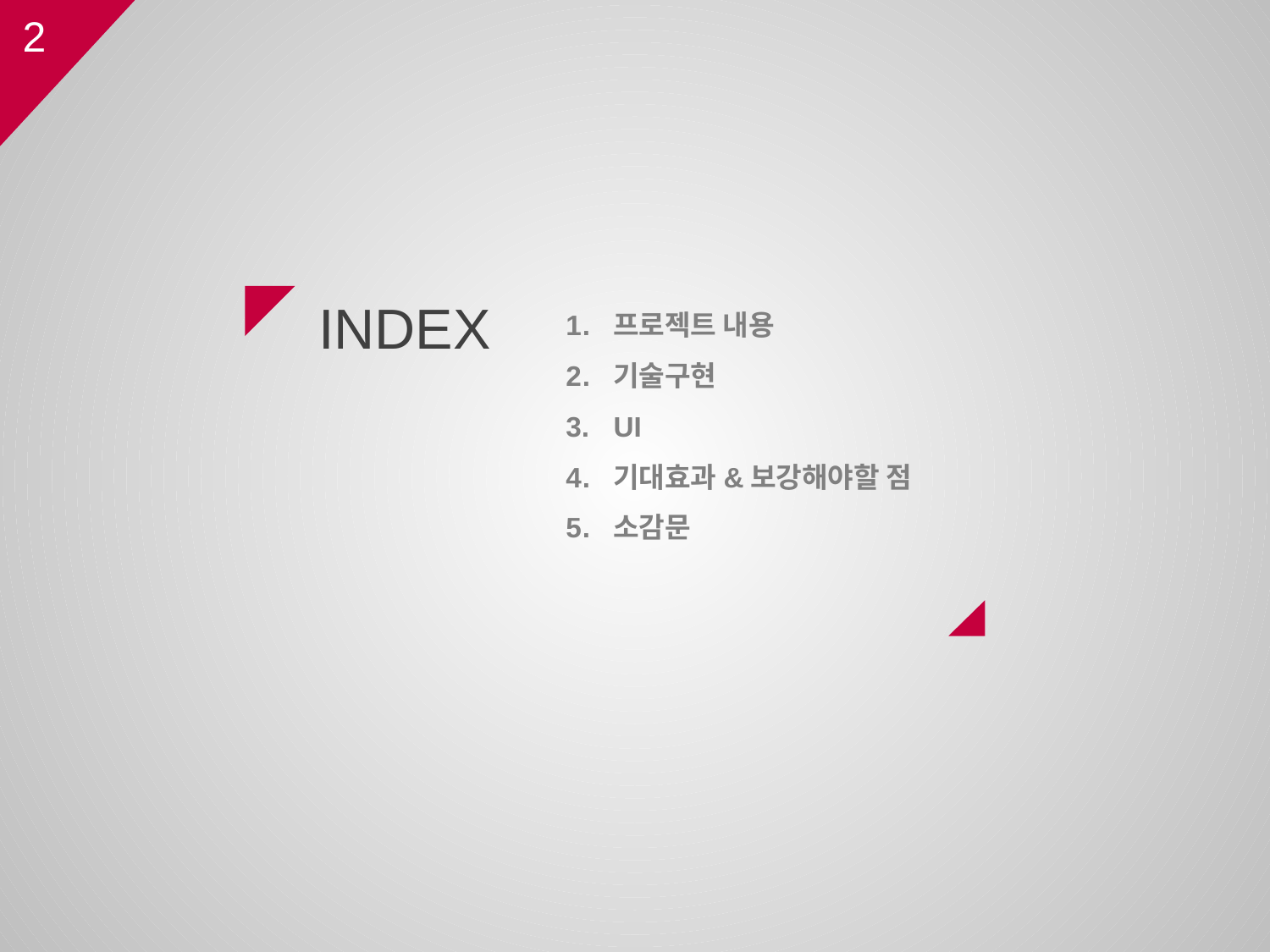

프로젝트 내용
기술구현
UI
기대효과&보강해야할 점
소감문